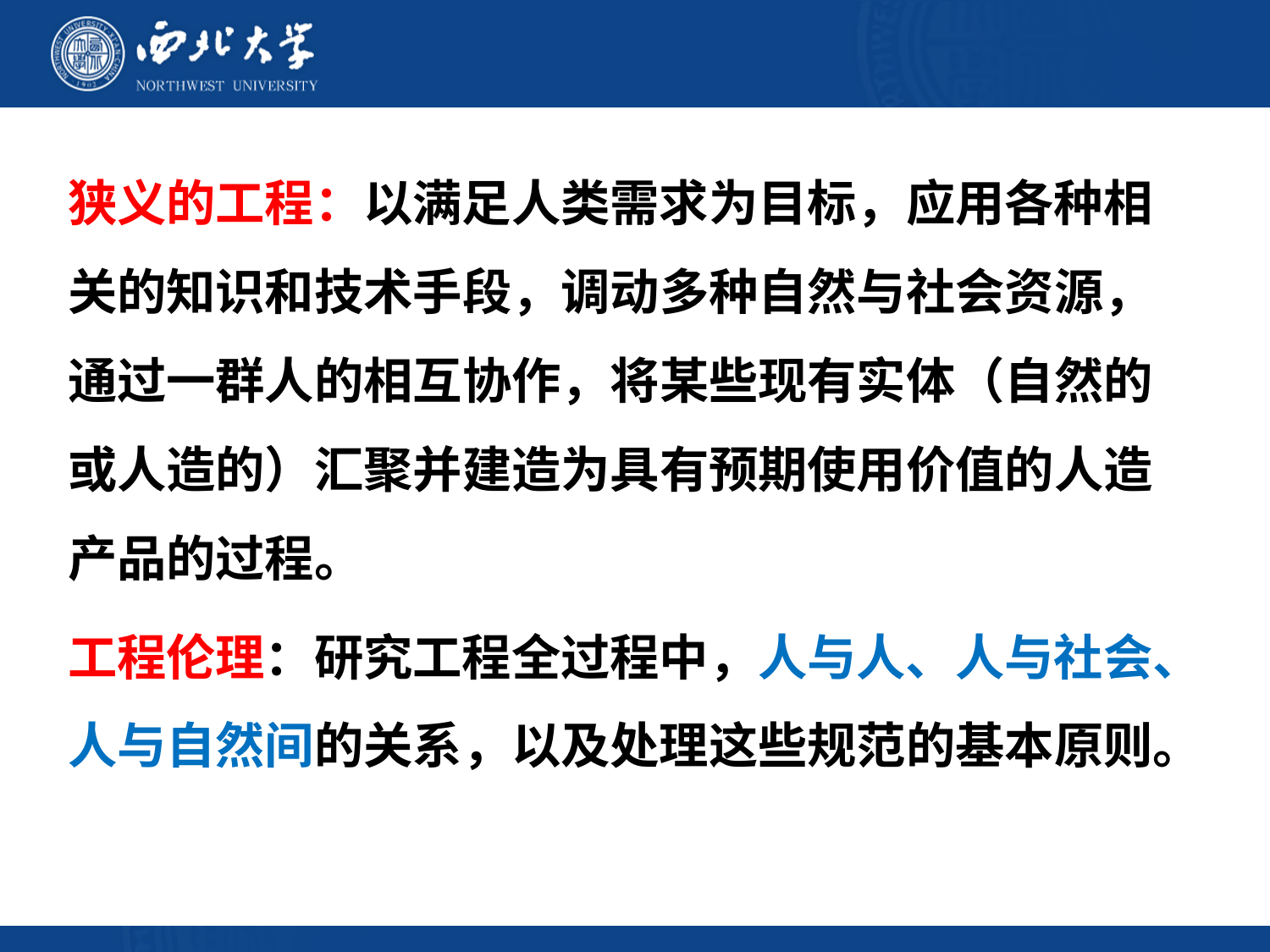

狭义的工程：以满足人类需求为目标，应用各种相关的知识和技术手段，调动多种自然与社会资源，通过一群人的相互协作，将某些现有实体（自然的或人造的）汇聚并建造为具有预期使用价值的人造产品的过程。
工程伦理：研究工程全过程中，人与人、人与社会、人与自然间的关系，以及处理这些规范的基本原则。